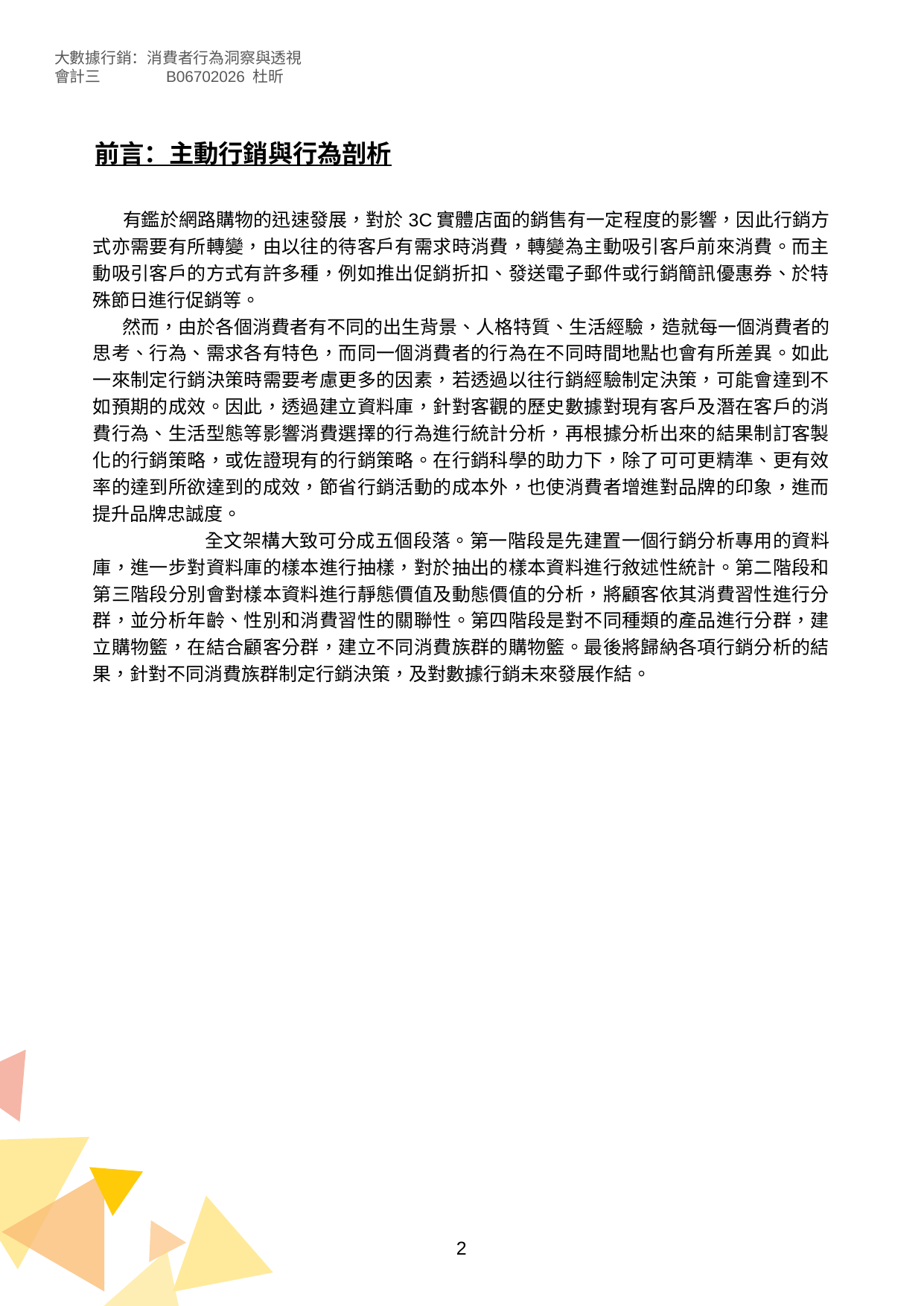

前言：主動行銷與行為剖析
      有鑑於網路購物的迅速發展，對於3C實體店面的銷售有一定程度的影響，因此行銷方式亦需要有所轉變，由以往的待客戶有需求時消費，轉變為主動吸引客戶前來消費。而主動吸引客戶的方式有許多種，例如推出促銷折扣、發送電子郵件或行銷簡訊優惠券、於特殊節日進行促銷等。
      然而，由於各個消費者有不同的出生背景、人格特質、生活經驗，造就每一個消費者的思考、行為、需求各有特色，而同一個消費者的行為在不同時間地點也會有所差異。如此一來制定行銷決策時需要考慮更多的因素，若透過以往行銷經驗制定決策，可能會達到不如預期的成效。因此，透過建立資料庫，針對客觀的歷史數據對現有客戶及潛在客戶的消費行為、生活型態等影響消費選擇的行為進行統計分析，再根據分析出來的結果制訂客製化的行銷策略，或佐證現有的行銷策略。在行銷科學的助力下，除了可可更精準、更有效率的達到所欲達到的成效，節省行銷活動的成本外，也使消費者增進對品牌的印象，進而提升品牌忠誠度。
	全文架構大致可分成五個段落。第一階段是先建置一個行銷分析專用的資料庫，進一步對資料庫的樣本進行抽樣，對於抽出的樣本資料進行敘述性統計。第二階段和第三階段分別會對樣本資料進行靜態價值及動態價值的分析，將顧客依其消費習性進行分群，並分析年齡、性別和消費習性的關聯性。第四階段是對不同種類的產品進行分群，建立購物籃，在結合顧客分群，建立不同消費族群的購物籃。最後將歸納各項行銷分析的結果，針對不同消費族群制定行銷決策，及對數據行銷未來發展作結。
2